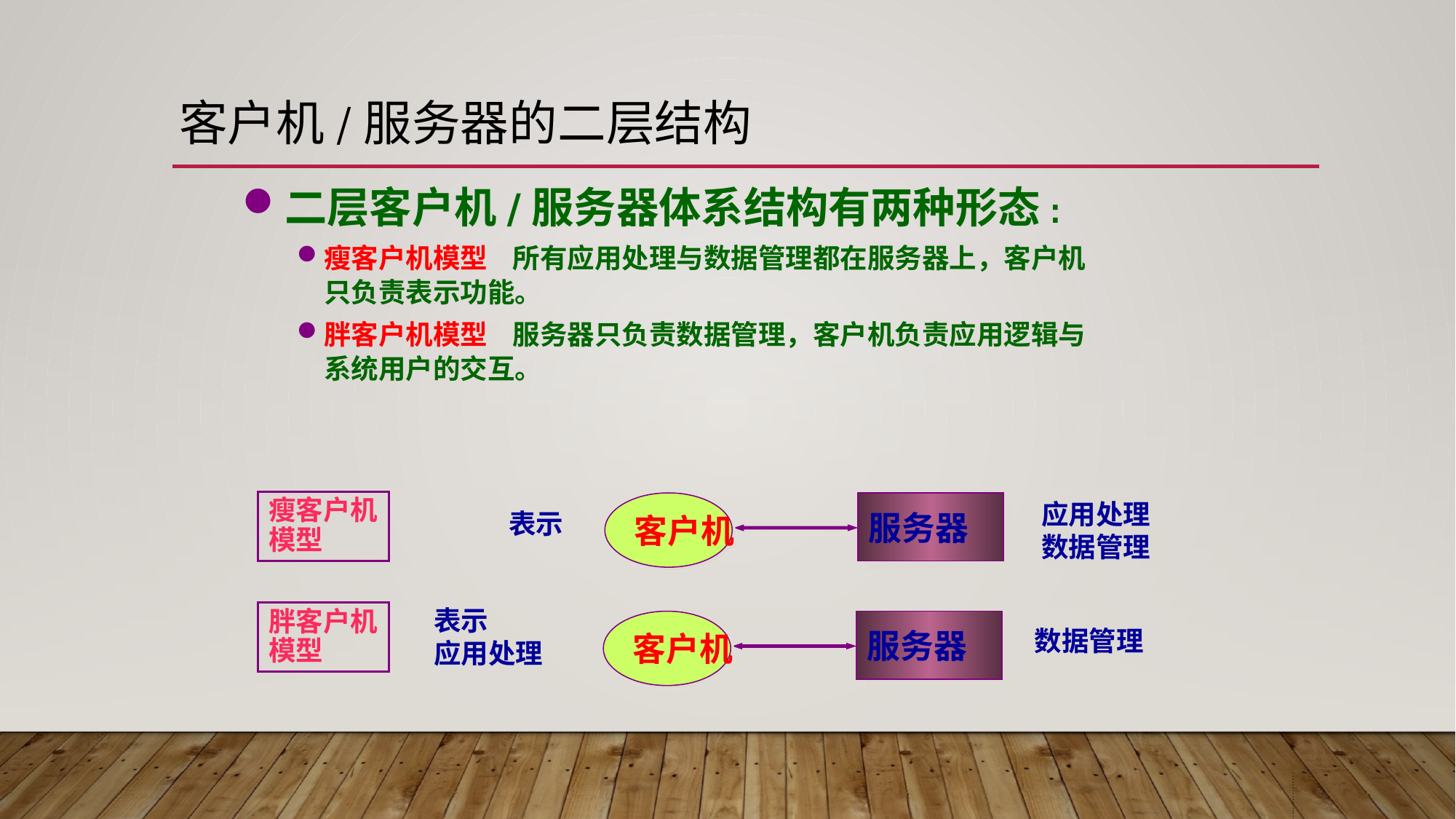

# 客户机/服务器的二层结构
二层客户机/服务器体系结构有两种形态:
瘦客户机模型    所有应用处理与数据管理都在服务器上，客户机只负责表示功能。
胖客户机模型    服务器只负责数据管理，客户机负责应用逻辑与系统用户的交互。

应用处理
数据管理
瘦客户机
模型
客户机
服务器

表示
表示
应用处理
胖客户机
模型
客户机
服务器

数据管理
遵脾茅其群顶侦旱奢烙冬熙榴亚帧凿炊话姬畏雕团铬她寐滚延黍颠戚喊钨软件体系结构软件体系结构